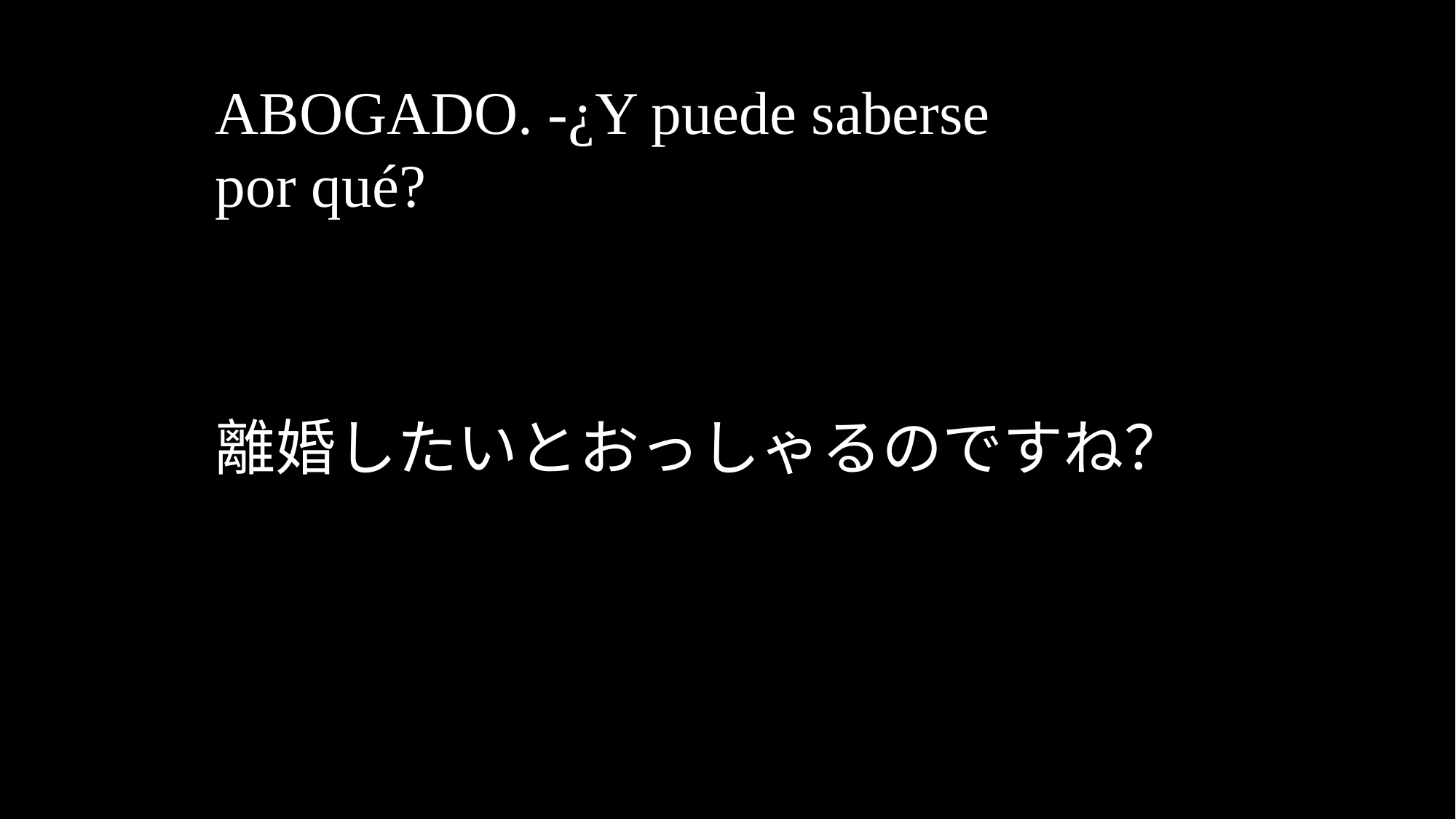

ABOGADO. -¿Y puede saberse por qué?

離婚したいとおっしゃるのですね？